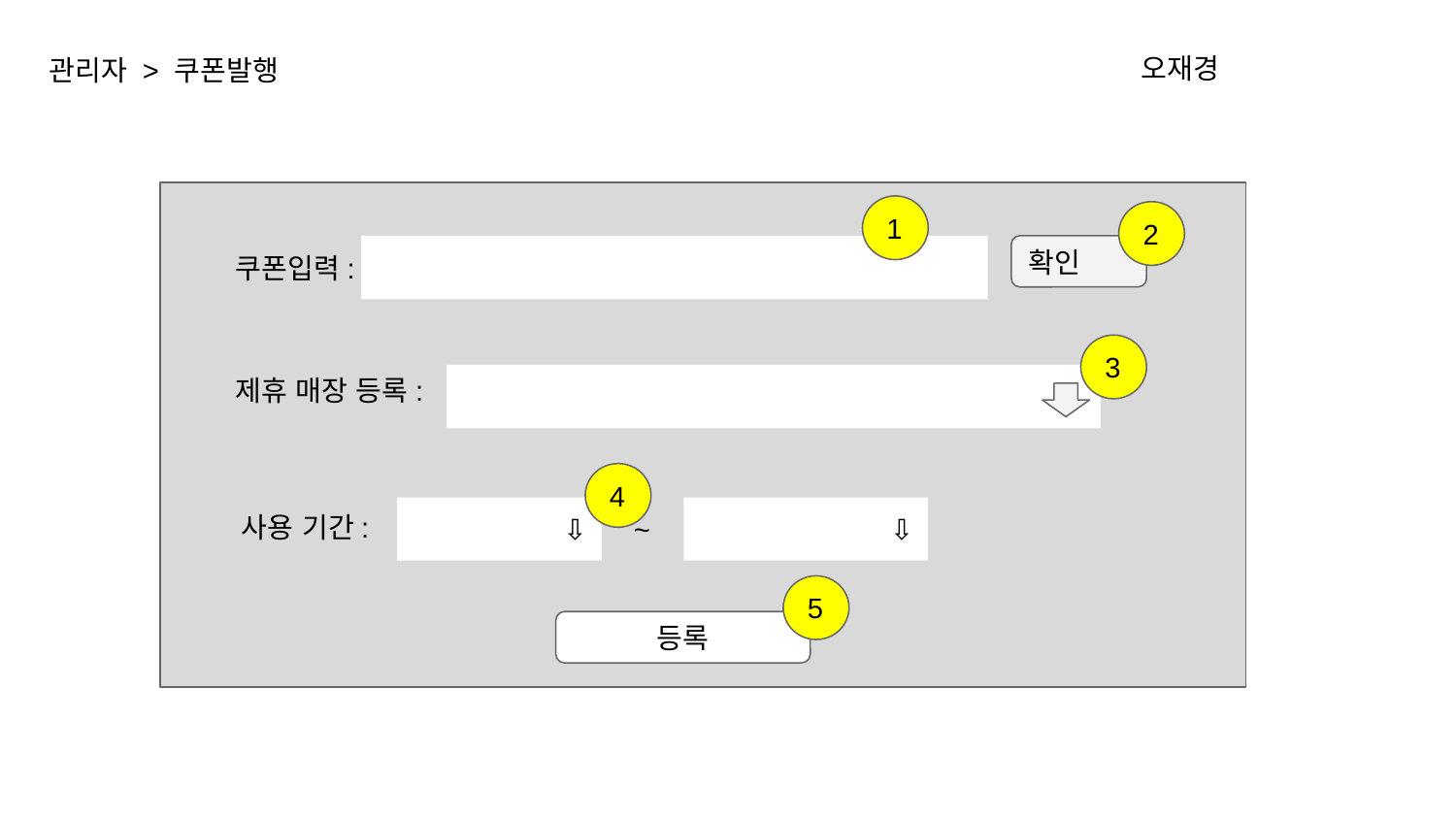

오재경
관리자 > 쿠폰발행

1
2
쿠폰입력:

확인
3
제휴 매장 등록:

4
사용 기간:
⇩
~
⇩
5
등록